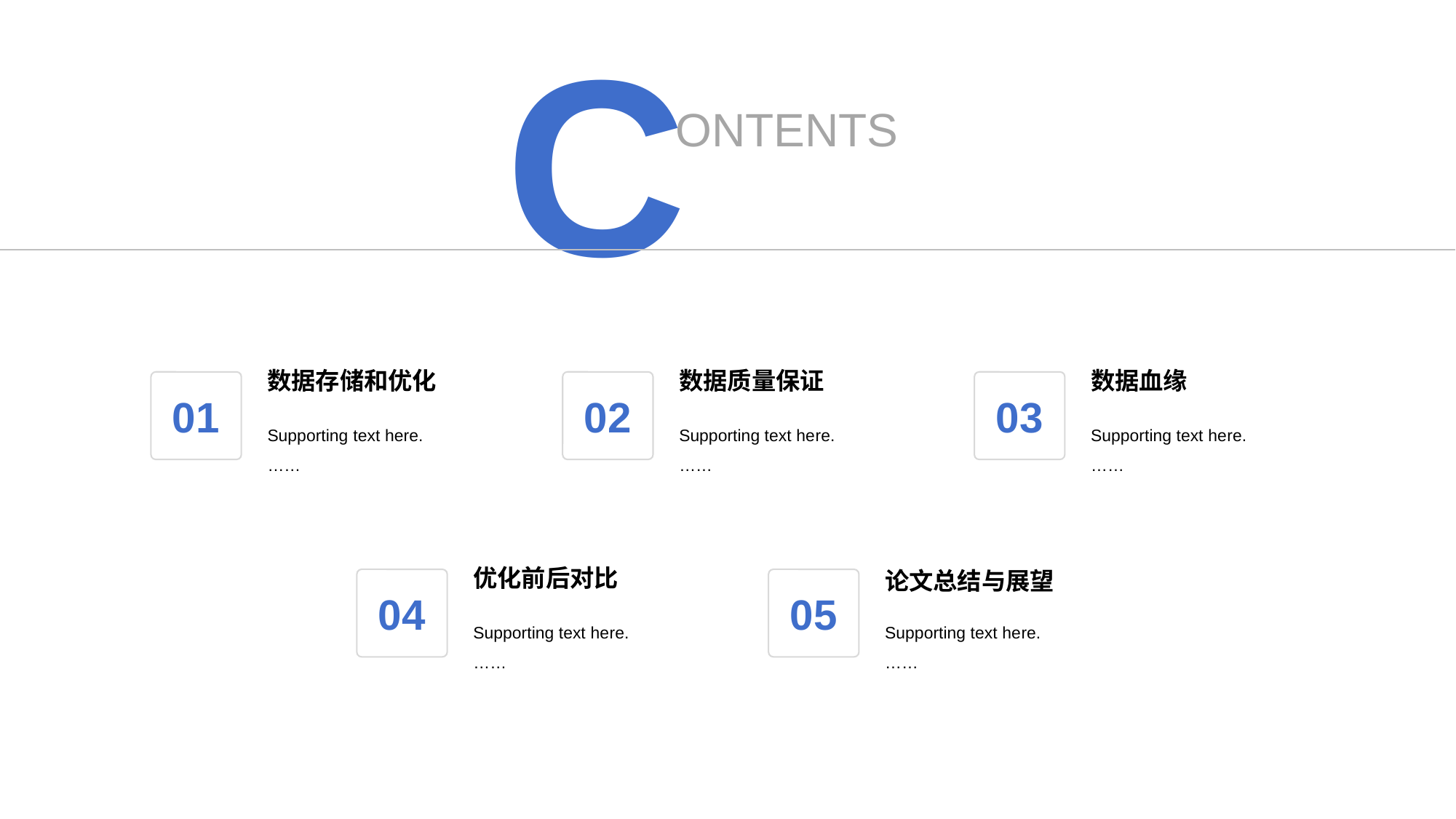

C
ONT ENTS
数据存储和优化
Supporting  text here.
……
0 1
数据质量保证
Supporting text he re.
……
0 2
数据血缘
Supporting text he re.
……
0 3
优化前后对比
Supporting text he re.
……
0 4
论文总结与展望
Supporting text he re.
……
0 5